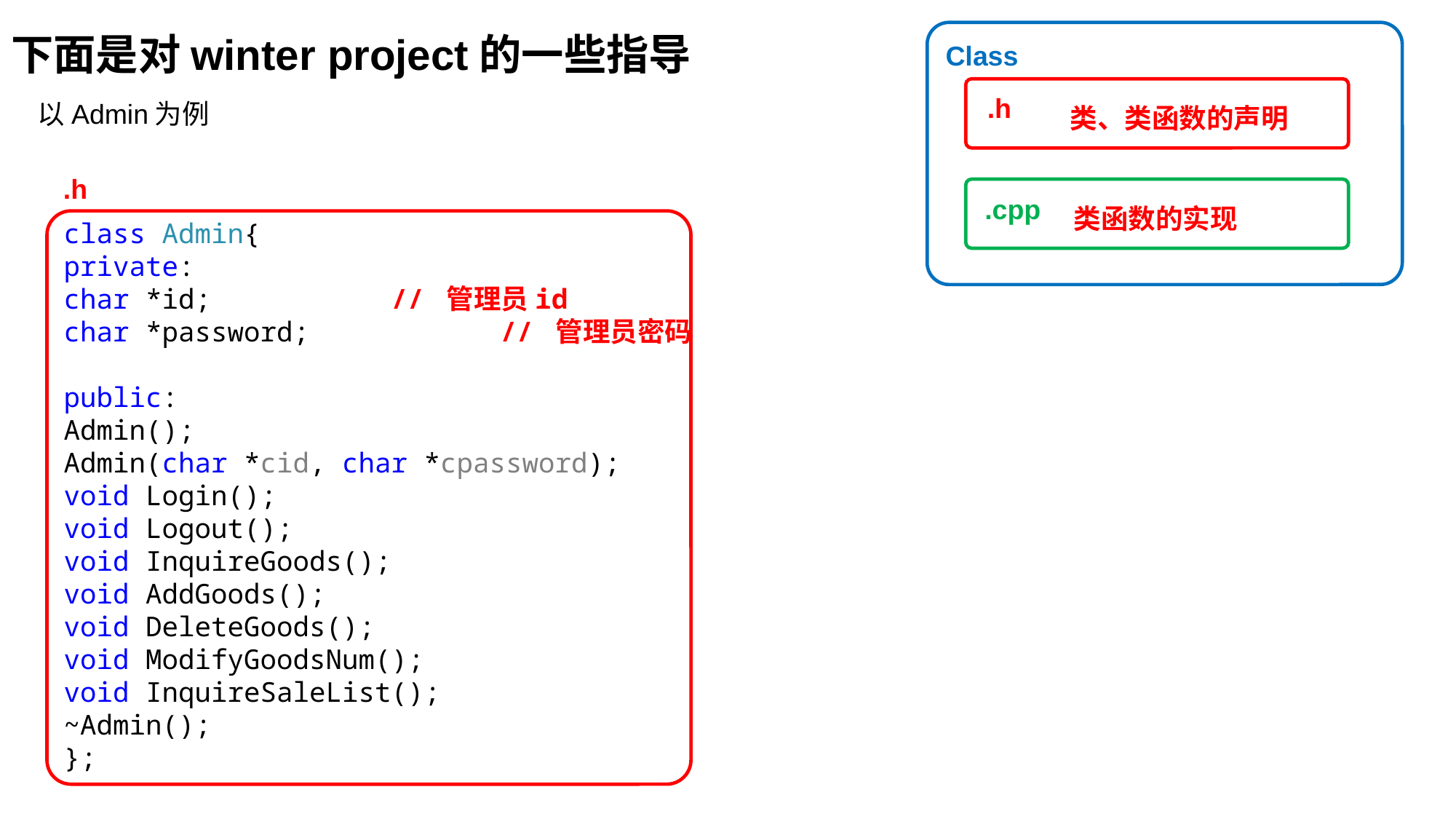

下面是对winter project的一些指导

Class

.h
类、类函数的声明

.cpp
类函数的实现
以Admin为例
.h

class Admin{
private:
char *id;		// 管理员id
char *password;		// 管理员密码

public:
Admin();
Admin(char *cid, char *cpassword);
void Login();
void Logout();
void InquireGoods();
void AddGoods();
void DeleteGoods();
void ModifyGoodsNum();
void InquireSaleList();
~Admin();
};